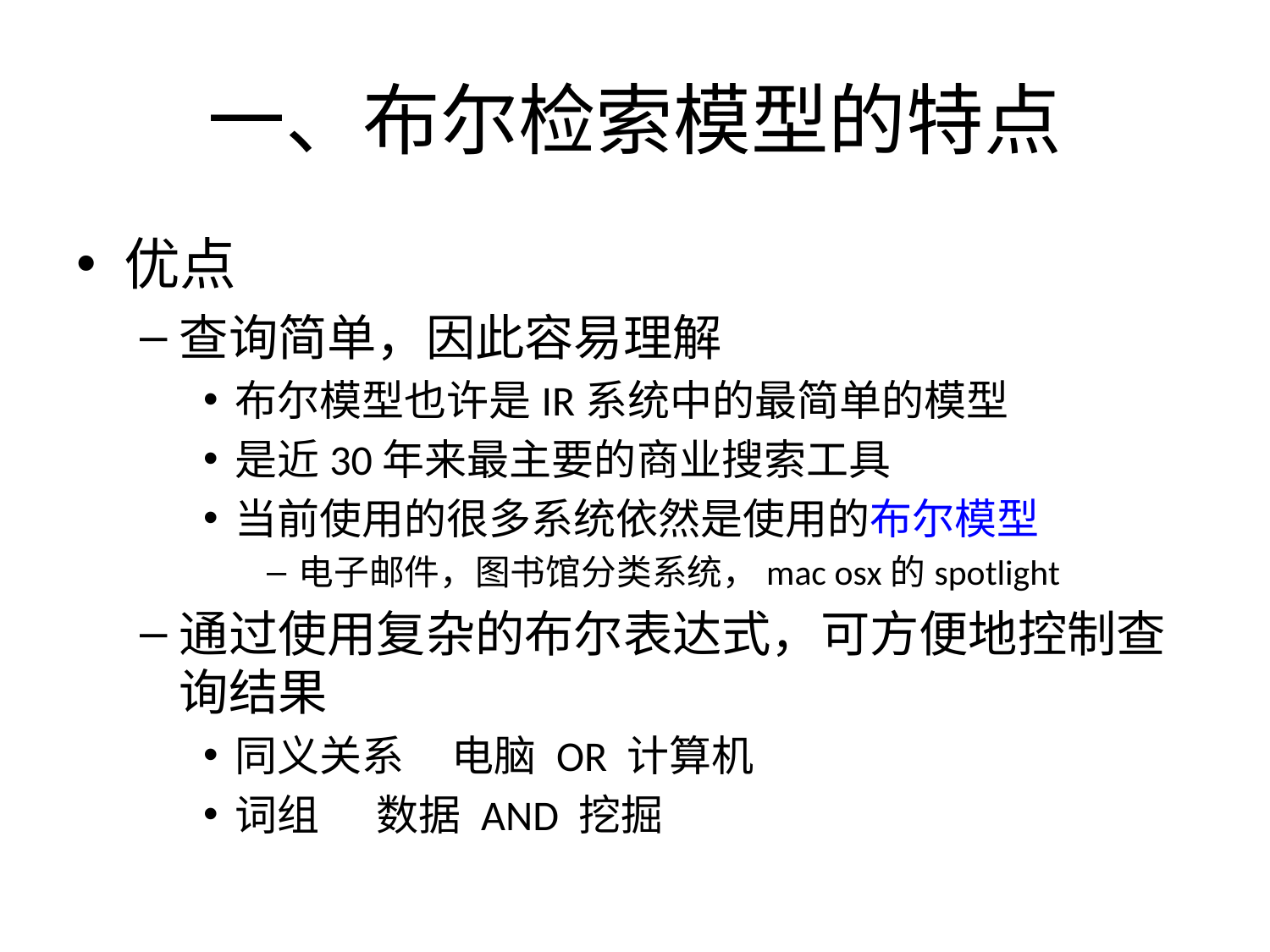

# 一、布尔检索模型的特点
优点
查询简单，因此容易理解
布尔模型也许是IR系统中的最简单的模型
是近30年来最主要的商业搜索工具
当前使用的很多系统依然是使用的布尔模型
电子邮件，图书馆分类系统，mac osx的spotlight
通过使用复杂的布尔表达式，可方便地控制查询结果
同义关系     电脑 OR 计算机
词组      数据 AND 挖掘